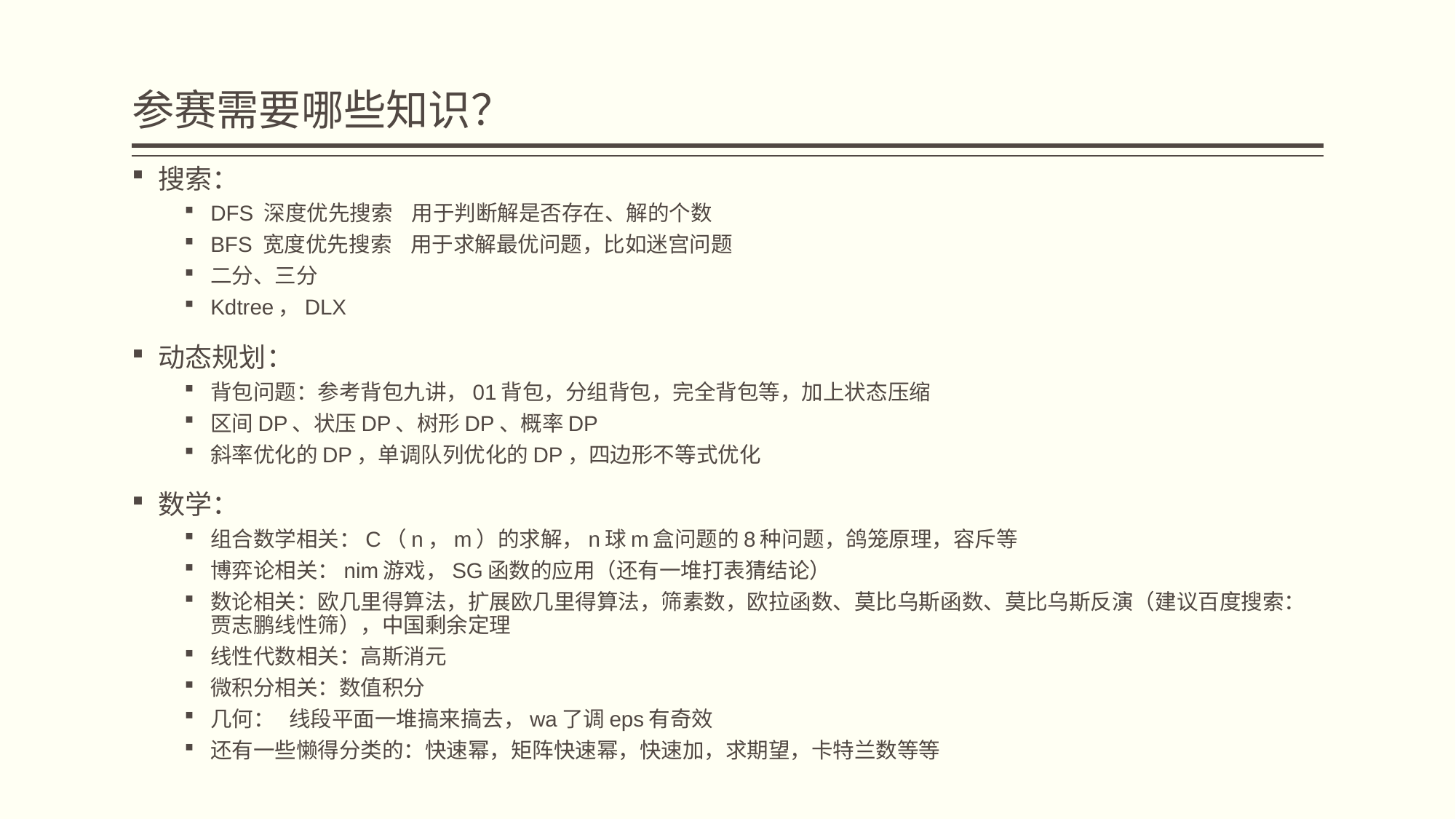

# 参赛需要哪些知识？
搜索：
DFS 深度优先搜索    用于判断解是否存在、解的个数
BFS 宽度优先搜索    用于求解最优问题，比如迷宫问题
二分、三分
Kdtree，DLX
动态规划：
背包问题：参考背包九讲，01背包，分组背包，完全背包等，加上状态压缩
区间DP、状压DP、树形DP、概率DP
斜率优化的DP，单调队列优化的DP，四边形不等式优化
数学：
组合数学相关：C（n，m）的求解，n球m盒问题的8种问题，鸽笼原理，容斥等
博弈论相关：nim游戏，SG函数的应用（还有一堆打表猜结论）
数论相关：欧几里得算法，扩展欧几里得算法，筛素数，欧拉函数、莫比乌斯函数、莫比乌斯反演（建议百度搜索：贾志鹏线性筛），中国剩余定理
线性代数相关：高斯消元
微积分相关：数值积分
几何：   线段平面一堆搞来搞去，wa了调eps有奇效
还有一些懒得分类的：快速幂，矩阵快速幂，快速加，求期望，卡特兰数等等